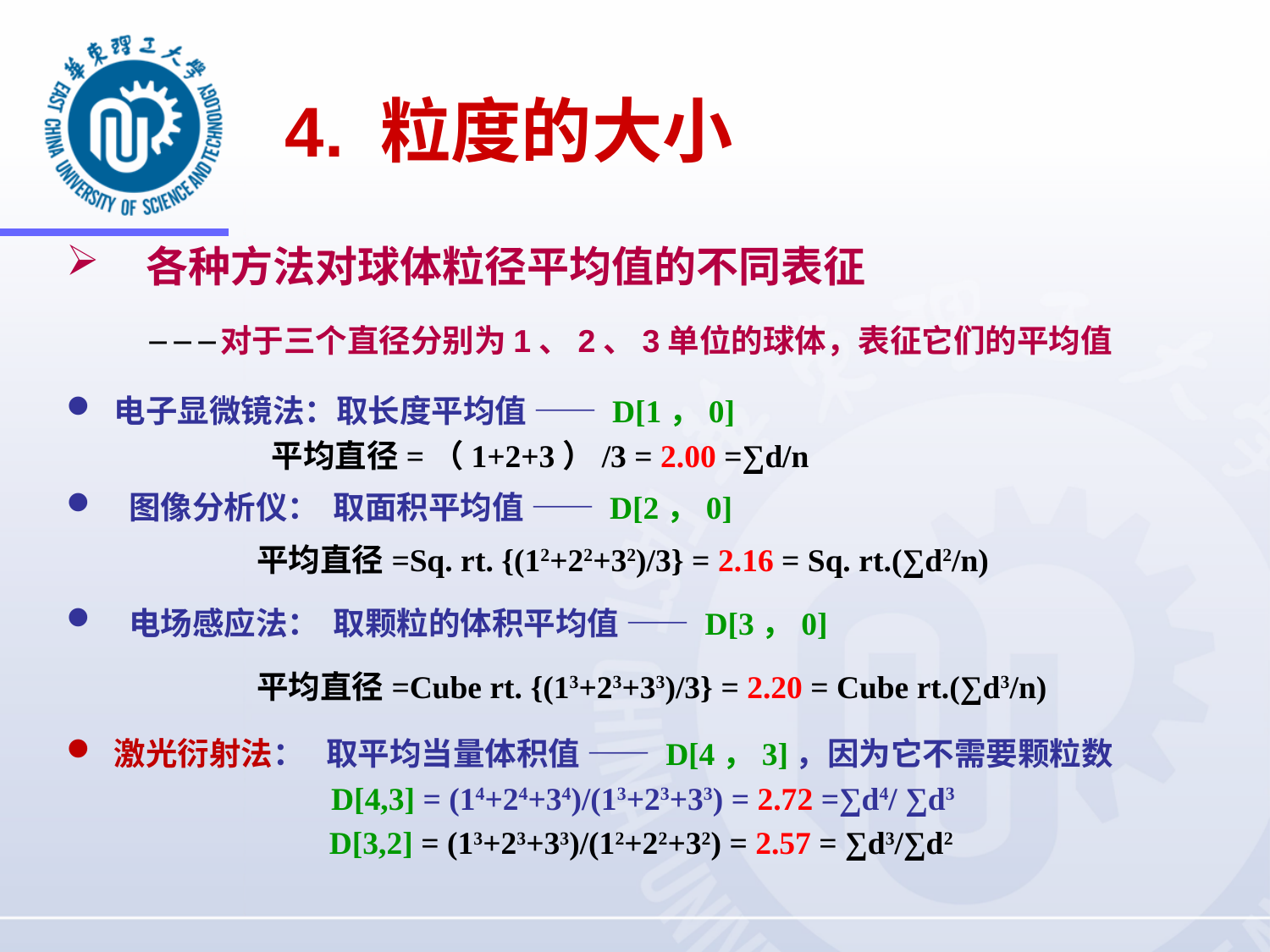

4. 粒度的大小
# 各种方法对球体粒径平均值的不同表征 －－－对于三个直径分别为1、2、3单位的球体，表征它们的平均值
电子显微镜法：取长度平均值 —— D[1，0]
 平均直径=（1+2+3）/3 = 2.00 =∑d/n
 图像分析仪：  取面积平均值 —— D[2，0]
平均直径=Sq. rt. {(12+22+32)/3} = 2.16 = Sq. rt.(∑d2/n)
 电场感应法：  取颗粒的体积平均值 —— D[3，0]
平均直径=Cube rt. {(13+23+33)/3} = 2.20 = Cube rt.(∑d3/n)
激光衍射法：   取平均当量体积值 —— D[4，3]，因为它不需要颗粒数
	                           D[4,3] = (14+24+34)/(13+23+33) = 2.72 =∑d4/ ∑d3
         D[3,2] = (13+23+33)/(12+22+32) = 2.57 = ∑d3/∑d2